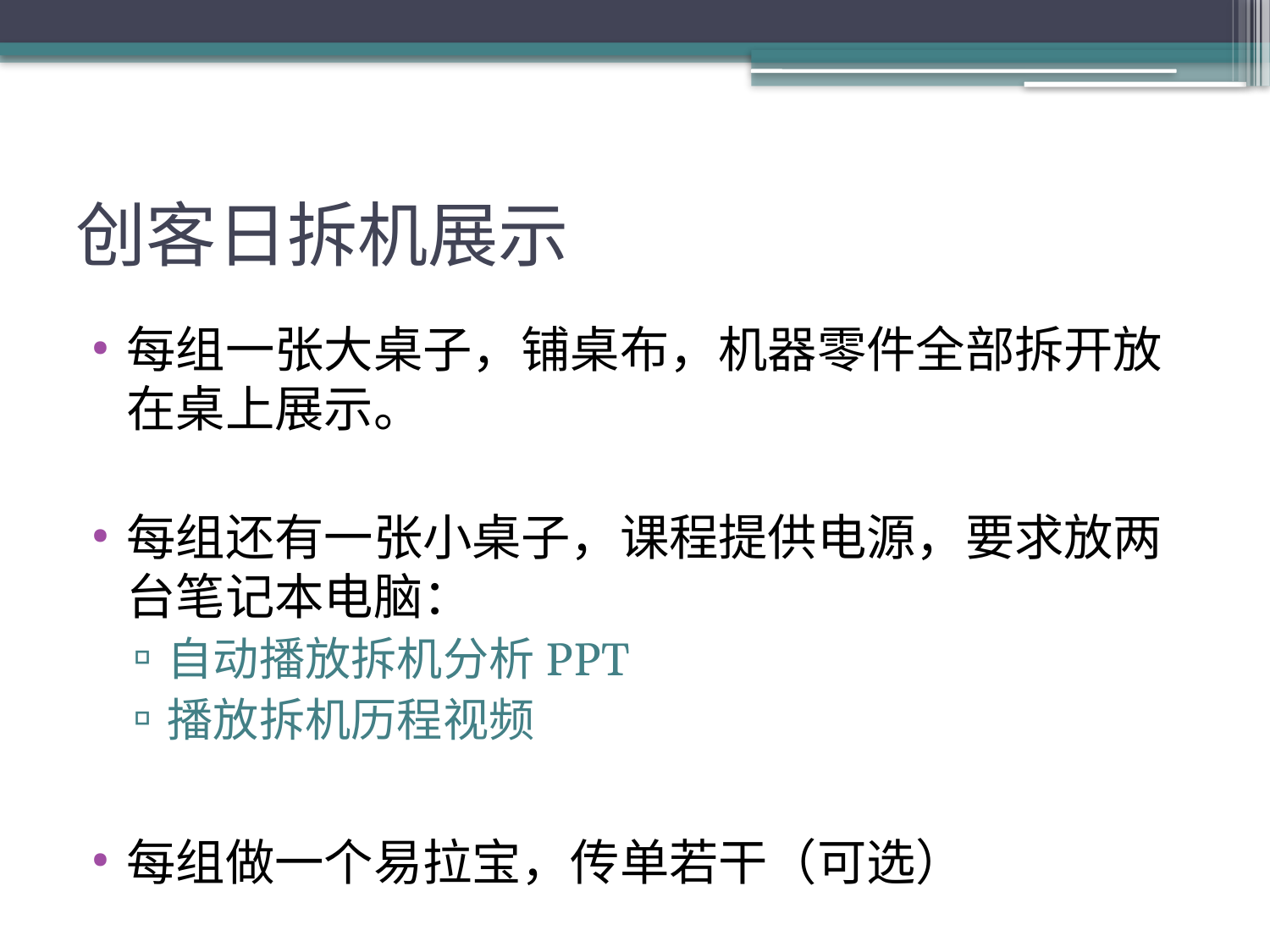

# 创客日拆机展示
每组一张大桌子，铺桌布，机器零件全部拆开放在桌上展示。

每组还有一张小桌子，课程提供电源，要求放两台笔记本电脑：
自动播放拆机分析PPT
播放拆机历程视频

每组做一个易拉宝，传单若干（可选）